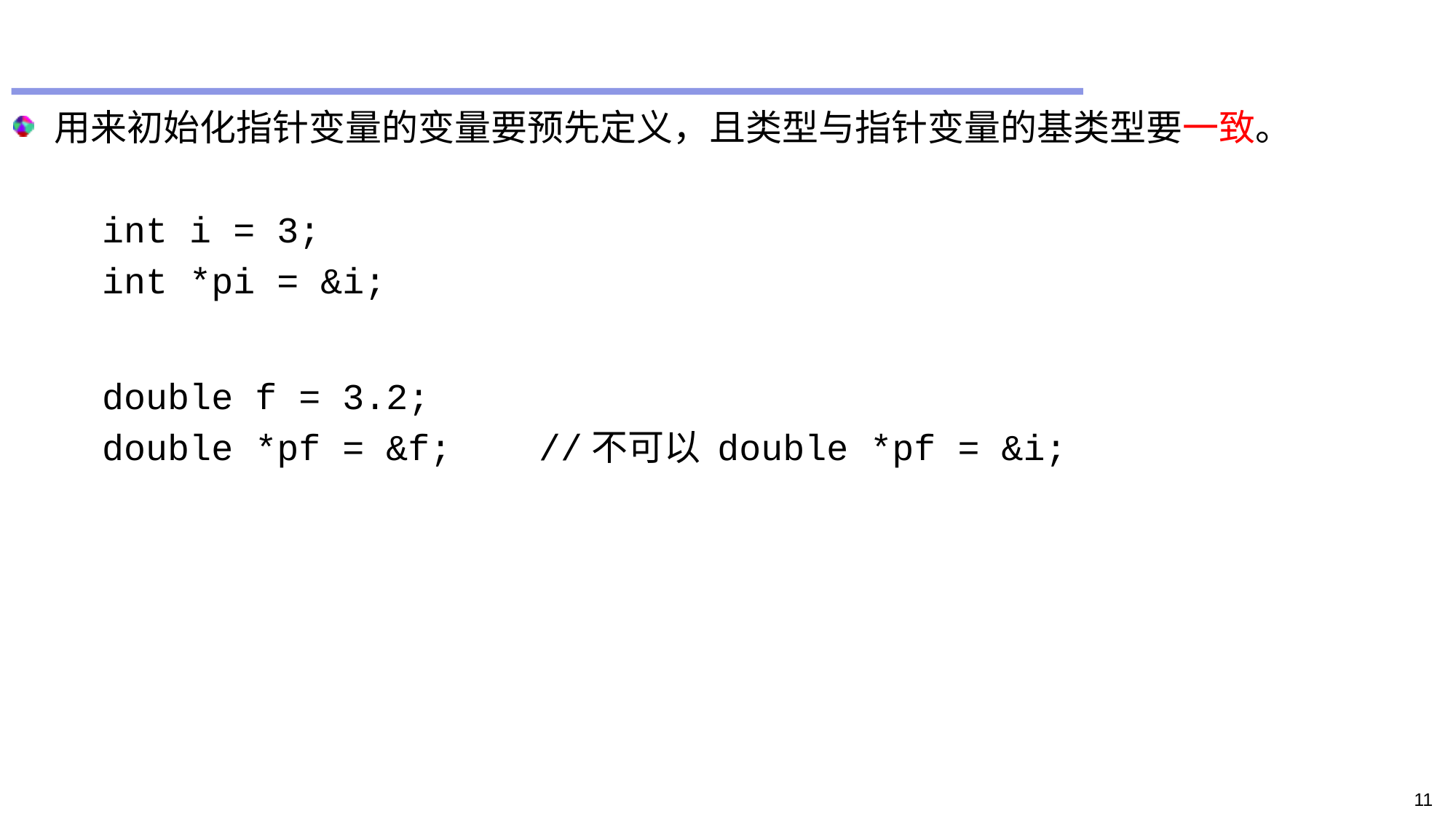

#
用来初始化指针变量的变量要预先定义，且类型与指针变量的基类型要一致。

	int i = 3;
	int *pi = &i;

	double f = 3.2;
	double *pf = &f;	//不可以 double *pf = &i;
11